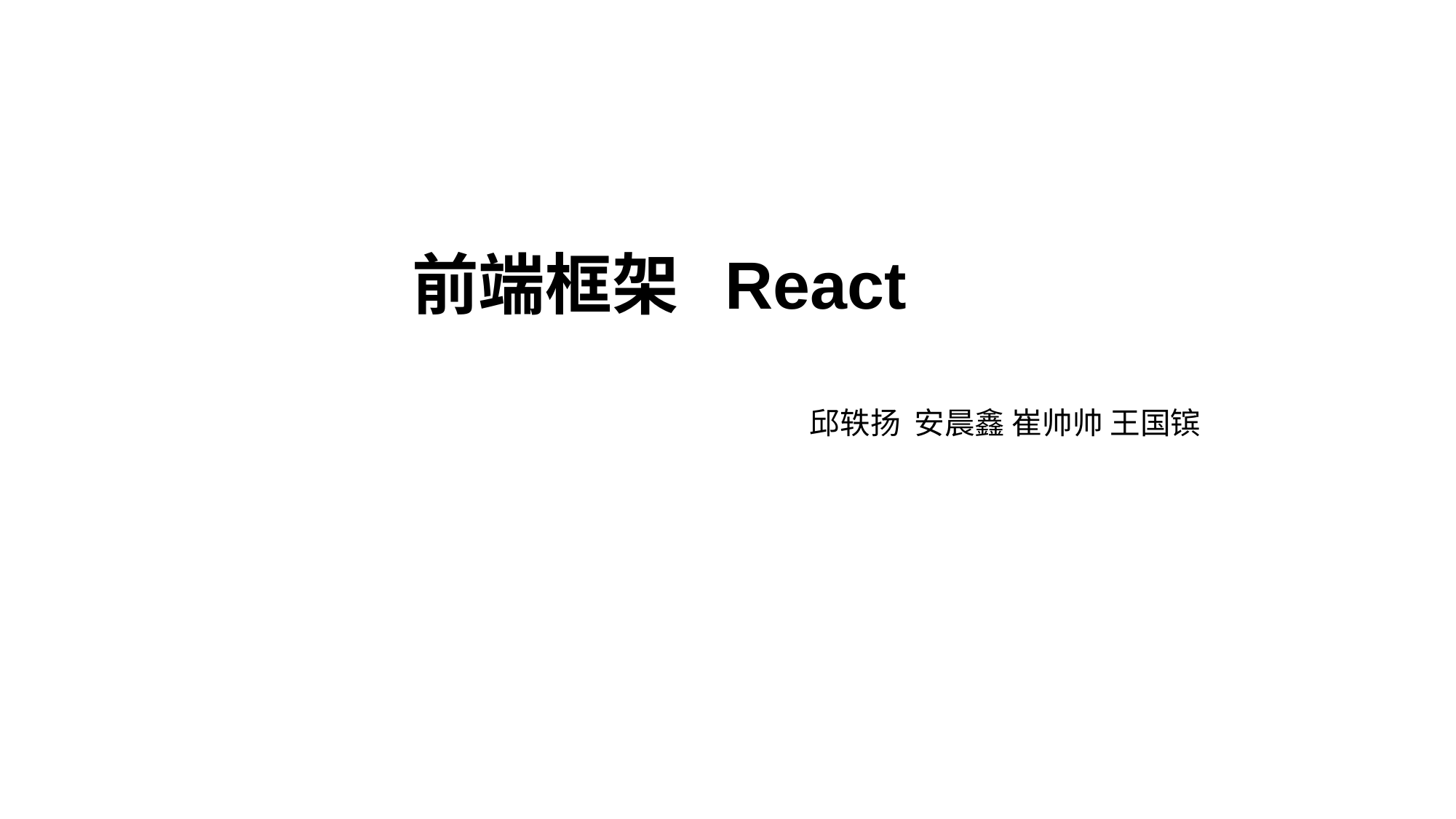

# 前端框架  React
邱轶扬  安晨鑫 崔帅帅 王国镔